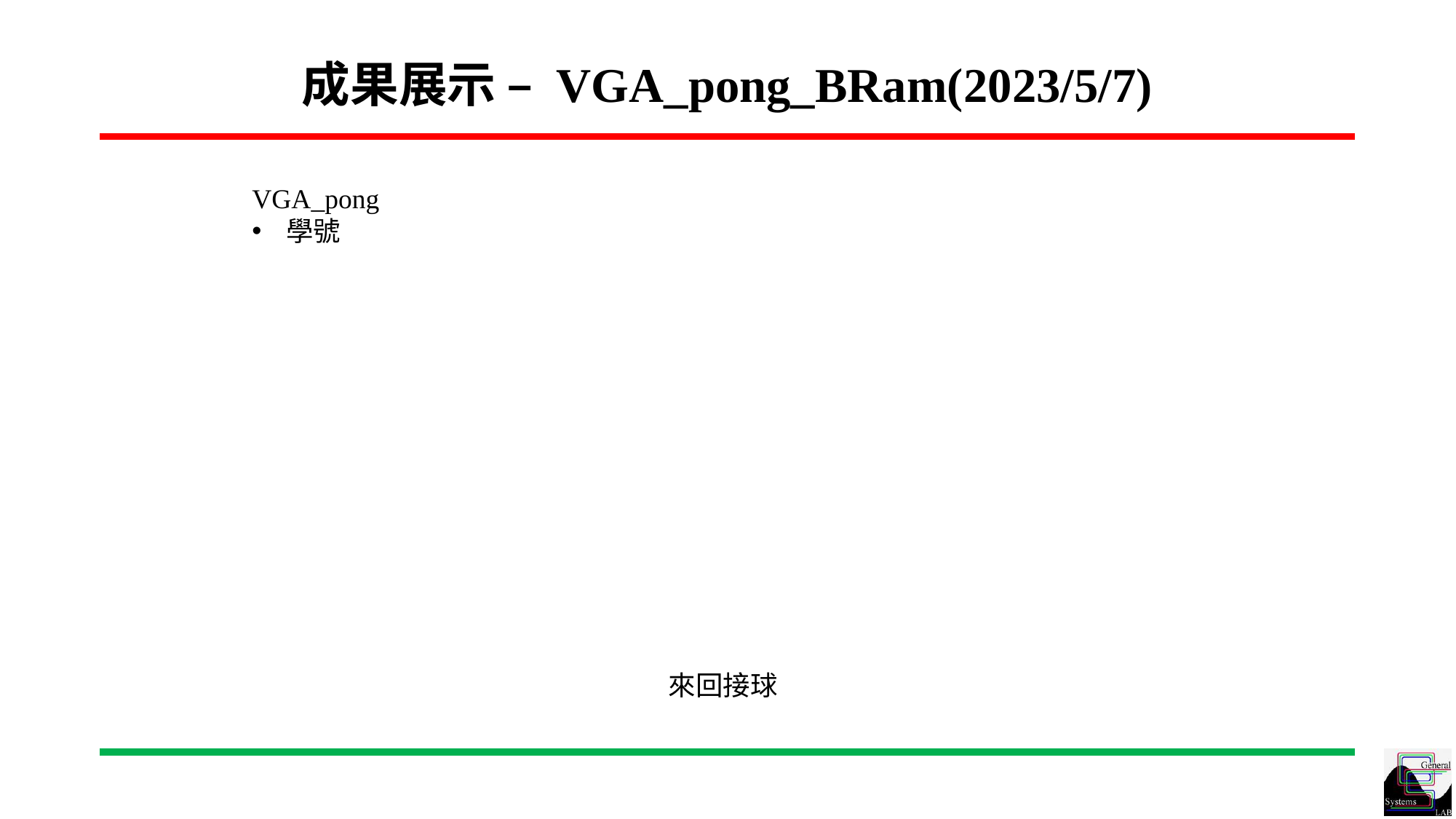

# 成果展示 – VGA_pong_BRam(2023/5/7)
VGA_pong
學號
來回接球